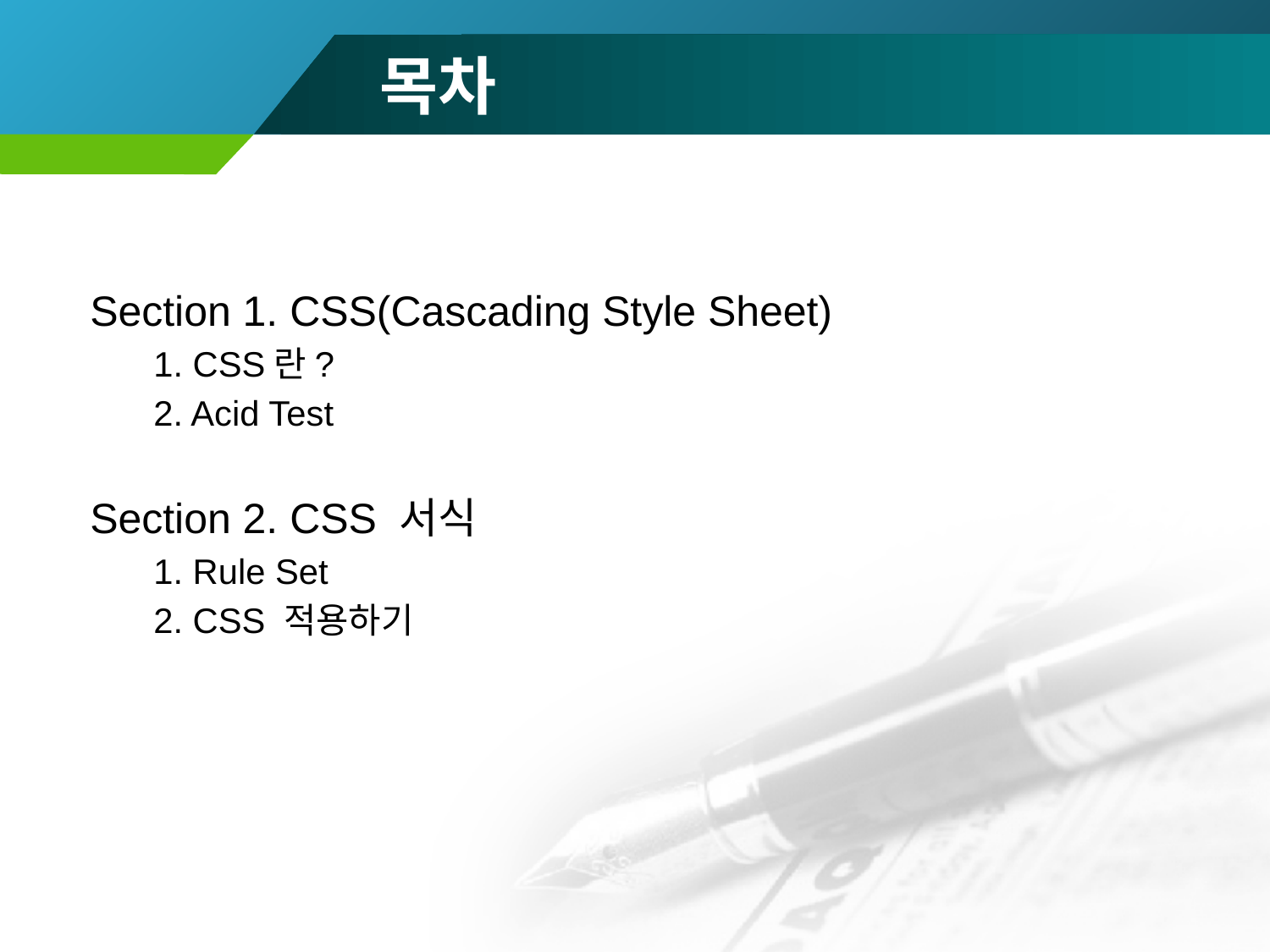

# 목차
Section 1. CSS(Cascading Style Sheet)
1. CSS란?
2. Acid Test

Section 2. CSS 서식
1. Rule Set
2. CSS 적용하기